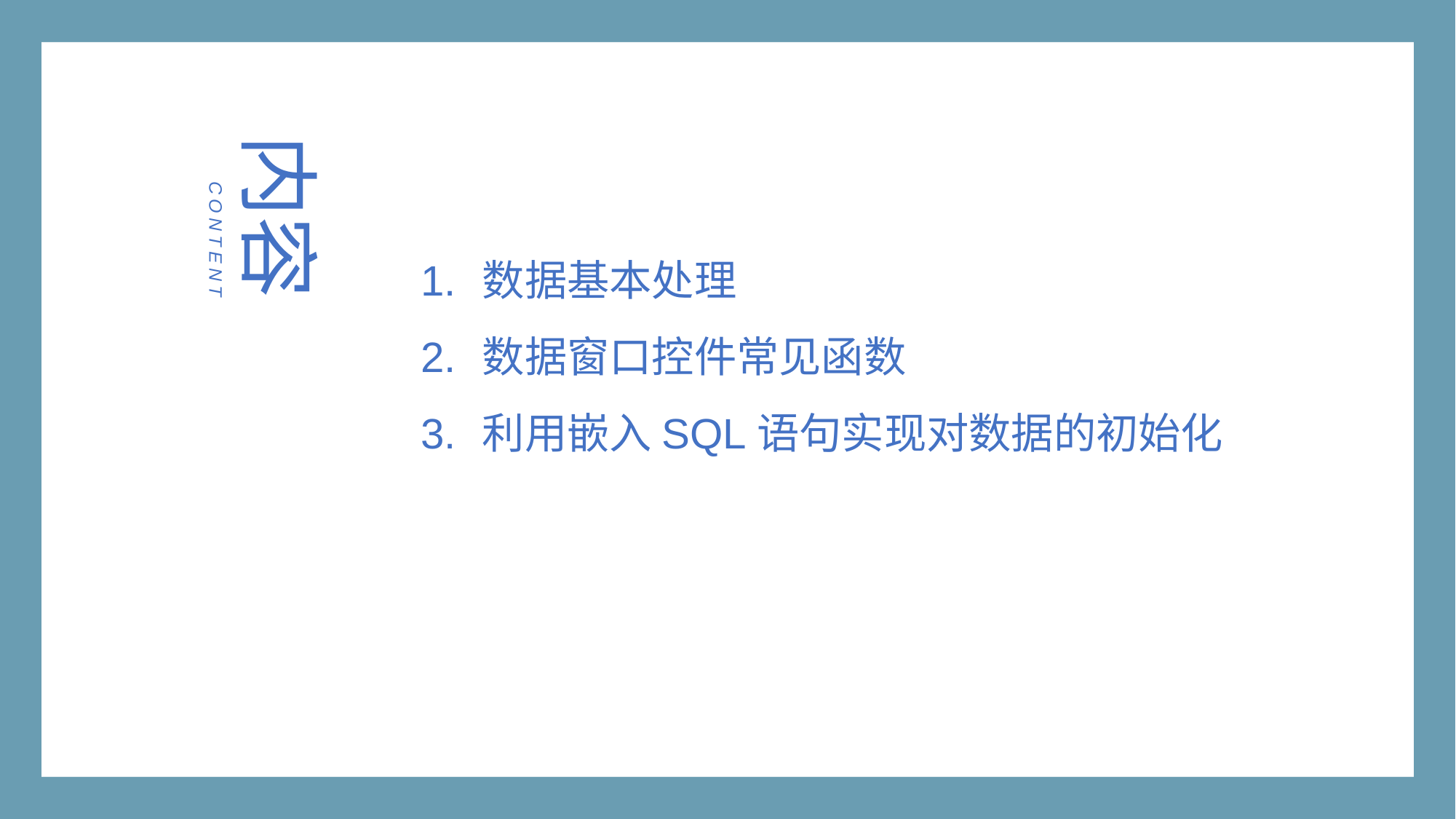

内容
CONTENT
数据基本处理
数据窗口控件常见函数
利用嵌入SQL语句实现对数据的初始化